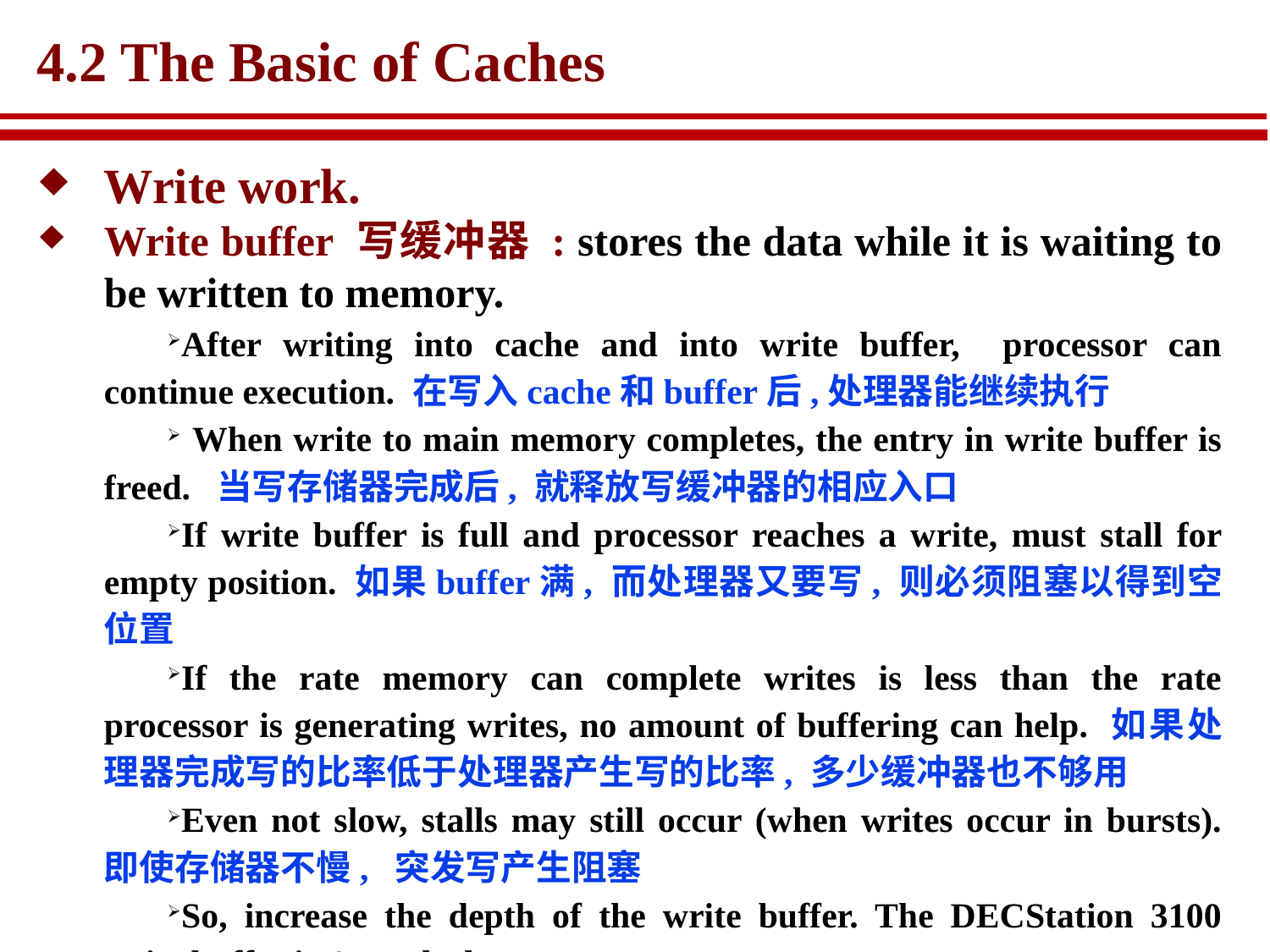

# 4.2 The Basic of Caches
Write work.
Write buffer 写缓冲器 : stores the data while it is waiting to be written to memory.
After writing into cache and into write buffer,  processor can continue execution. 在写入cache和buffer后,处理器能继续执行
 When write to main memory completes, the entry in write buffer is freed.  当写存储器完成后, 就释放写缓冲器的相应入口
If write buffer is full and processor reaches a write, must stall for empty position. 如果buffer满, 而处理器又要写, 则必须阻塞以得到空位置
If the rate memory can complete writes is less than the rate processor is generating writes, no amount of buffering can help. 如果处理器完成写的比率低于处理器产生写的比率, 多少缓冲器也不够用
Even not slow, stalls may still occur (when writes occur in bursts). 即使存储器不慢,  突发写产生阻塞
So, increase the depth of the write buffer. The DECStation 3100 write buffer is 4 words deep.